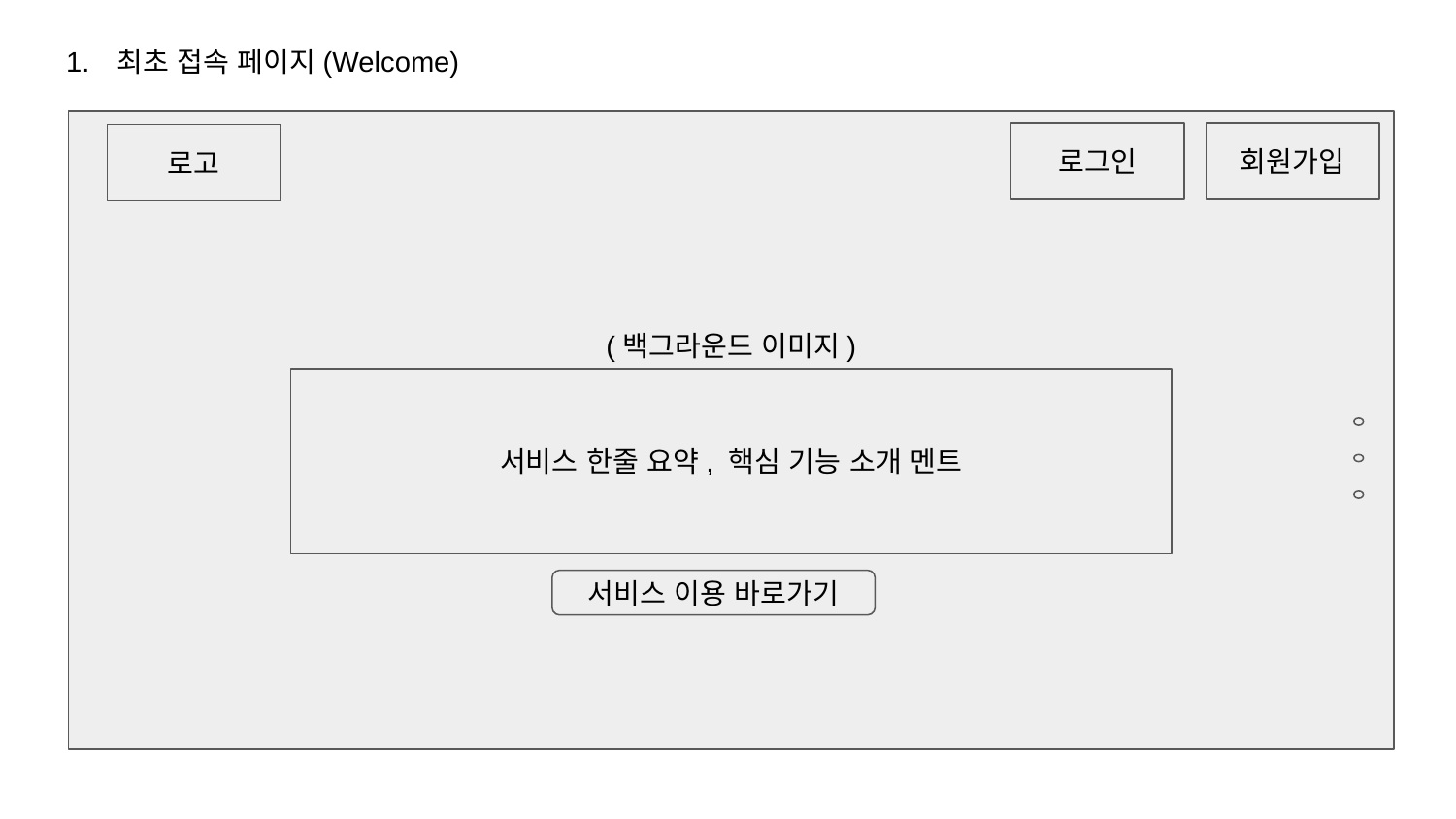

최초 접속 페이지(Welcome)
(백그라운드 이미지)

로그인
회원가입
로고
서비스 한줄 요약, 핵심 기능 소개 멘트

서비스 이용 바로가기